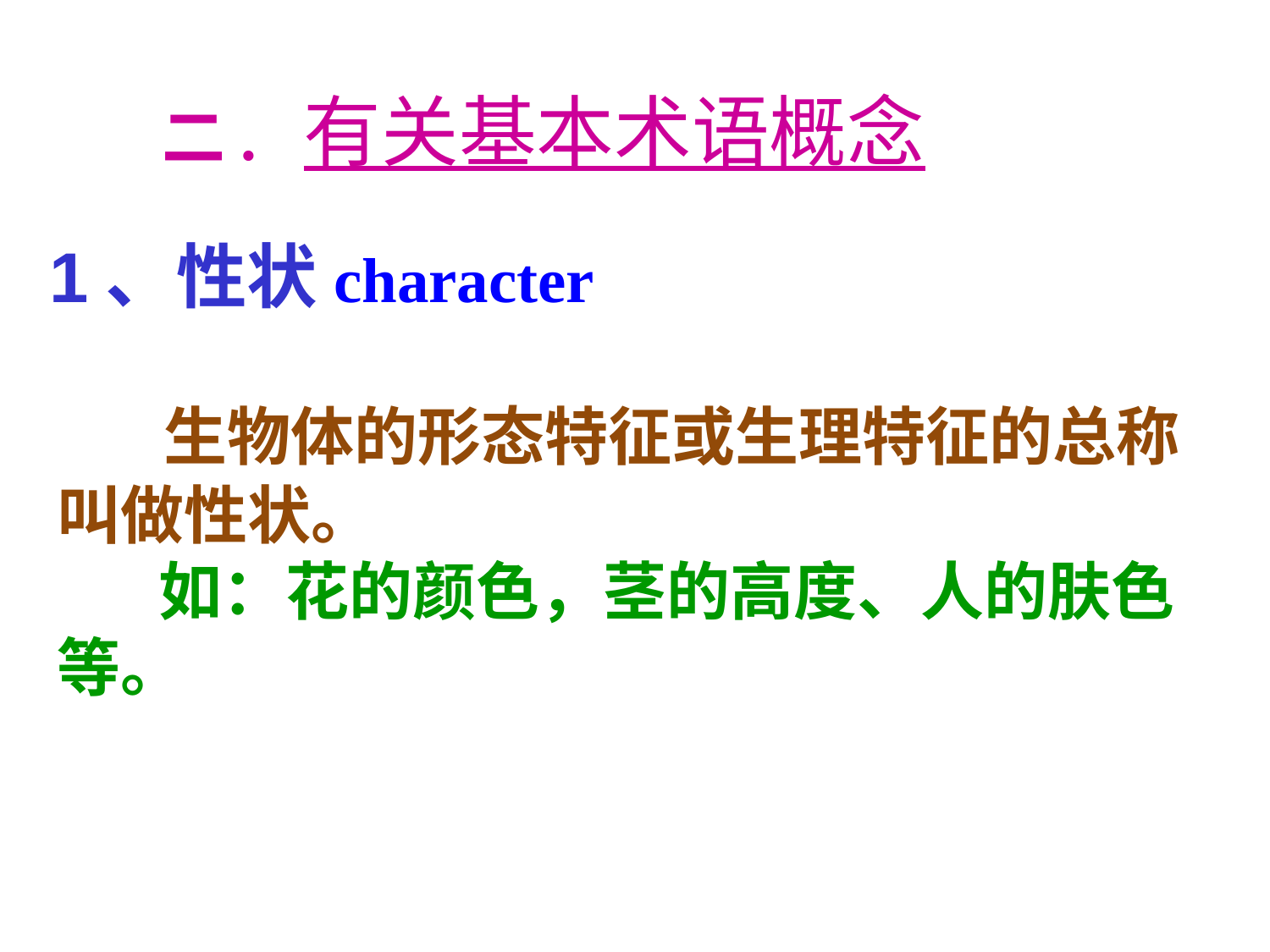

二.  有关基本术语概念
1、性状character
     生物体的形态特征或生理特征的总称叫做性状。
      如：花的颜色，茎的高度、人的肤色等。